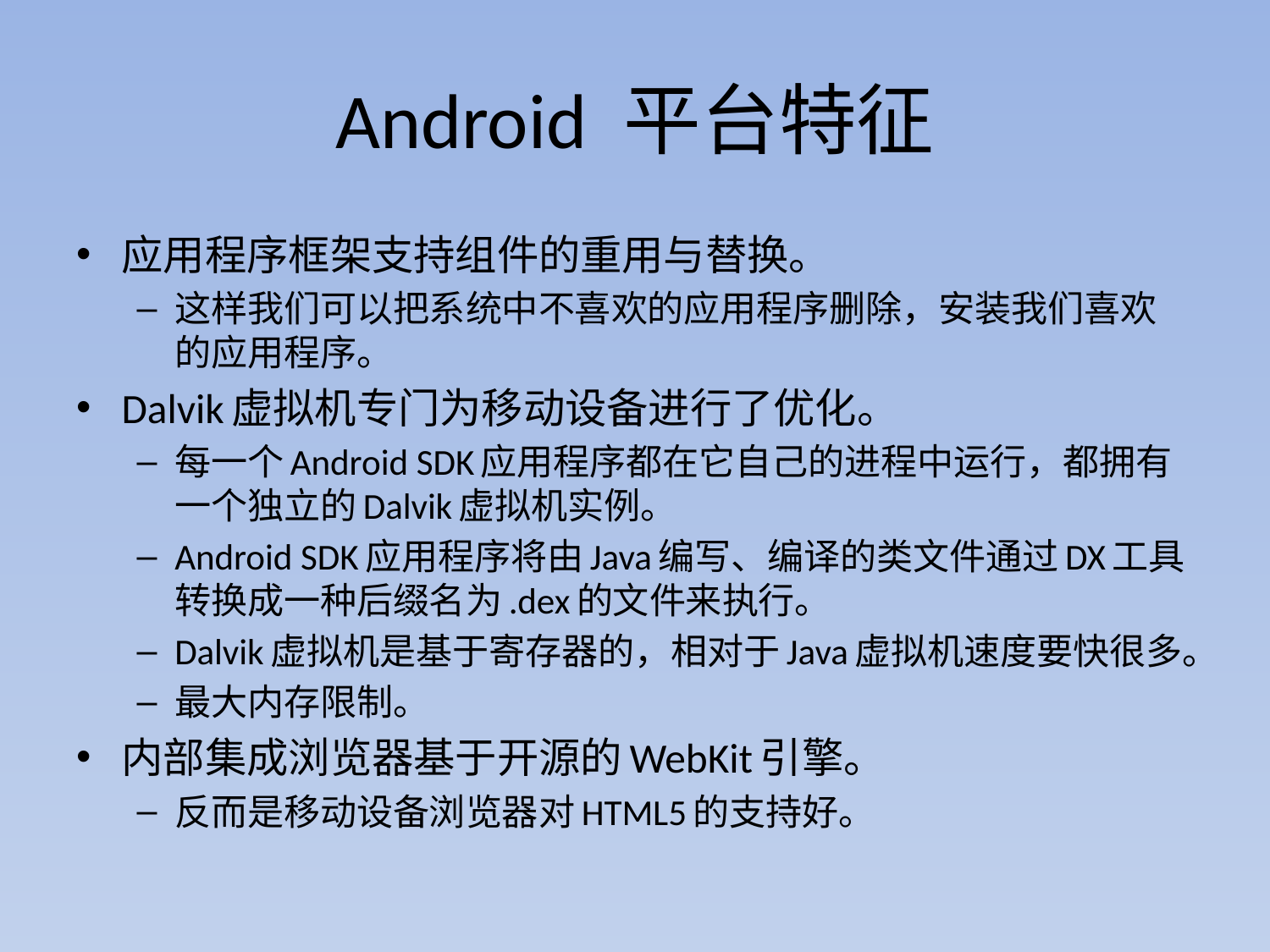

# Android 平台特征
应用程序框架支持组件的重用与替换。
这样我们可以把系统中不喜欢的应用程序删除，安装我们喜欢的应用程序。
Dalvik虚拟机专门为移动设备进行了优化。
每一个Android SDK应用程序都在它自己的进程中运行，都拥有一个独立的Dalvik虚拟机实例。
Android SDK应用程序将由Java编写、编译的类文件通过DX工具转换成一种后缀名为.dex的文件来执行。
Dalvik虚拟机是基于寄存器的，相对于Java虚拟机速度要快很多。
最大内存限制。
内部集成浏览器基于开源的WebKit引擎。
反而是移动设备浏览器对HTML5的支持好。